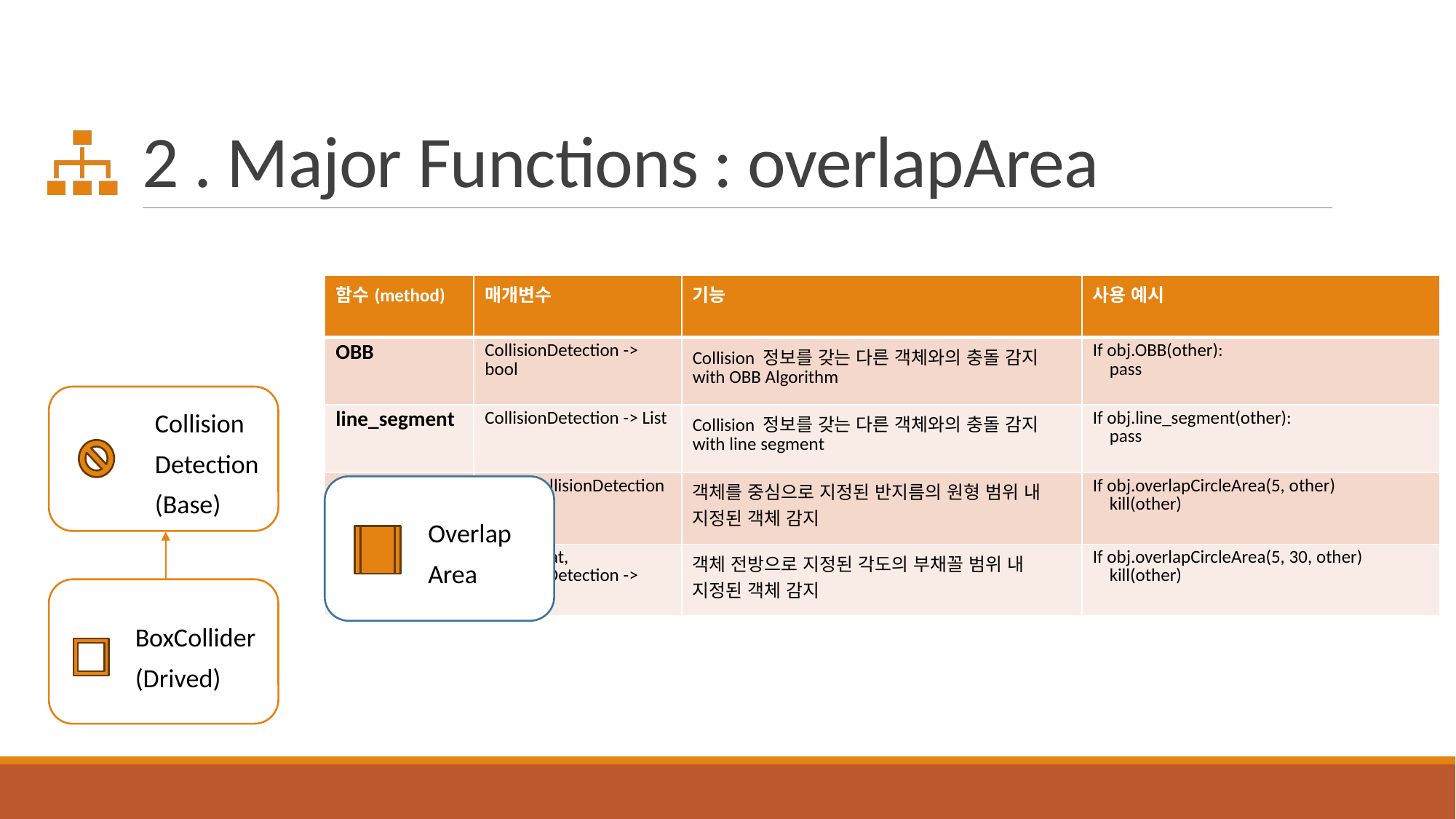

# 2 . Major Functions : overlapArea

| 함수(method) | 매개변수 | 기능 | 사용 예시 |
| --- | --- | --- | --- |
| OBB | CollisionDetection -> bool | Collision 정보를 갖는 다른 객체와의 충돌 감지 with OBB Algorithm | If obj.OBB(other): pass |
| line\_segment | CollisionDetection -> List | Collision 정보를 갖는 다른 객체와의 충돌 감지 with line segment | If obj.line\_segment(other): pass |
| overlapCircleArea | Float, CollisionDetection -> bool | 객체를 중심으로 지정된 반지름의 원형 범위 내 지정된 객체 감지 | If obj.overlapCircleArea(5, other) kill(other) |
| overlapCircularArea | Float, float, CollisionDetection -> bool | 객체 전방으로 지정된 각도의 부채꼴 범위 내 지정된 객체 감지 | If obj.overlapCircleArea(5, 30, other) kill(other) |

Collision
Detection
(Base)

Overlap
Area

BoxCollider
(Drived)